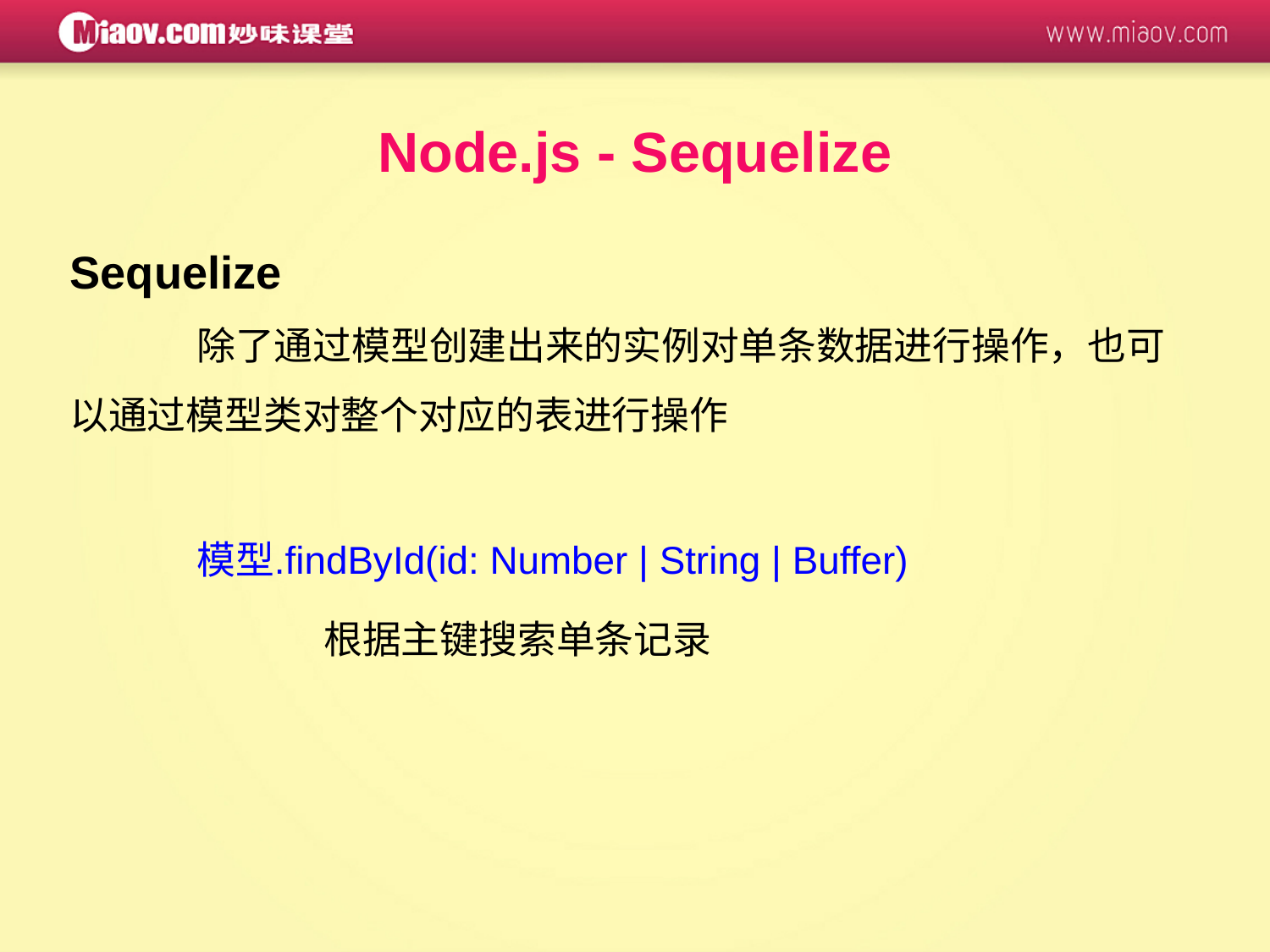

Node.js - Sequelize
Sequelize
	除了通过模型创建出来的实例对单条数据进行操作，也可以通过模型类对整个对应的表进行操作

	模型.findById(id: Number | String | Buffer)
		根据主键搜索单条记录